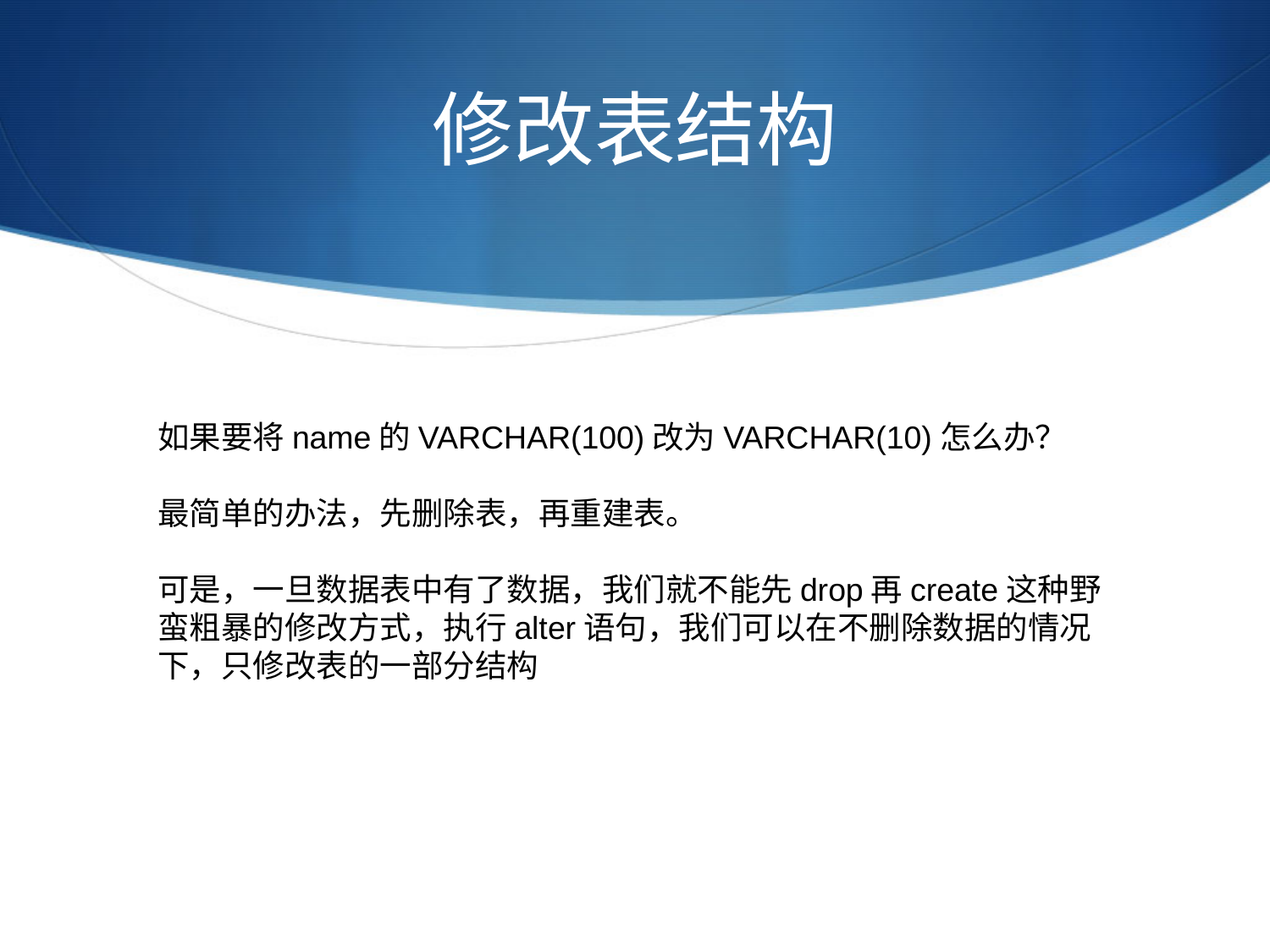

# 修改表结构
如果要将name的VARCHAR(100)改为VARCHAR(10)怎么办？

最简单的办法，先删除表，再重建表。

可是，一旦数据表中有了数据，我们就不能先drop再create这种野蛮粗暴的修改方式，执行alter语句，我们可以在不删除数据的情况下，只修改表的一部分结构